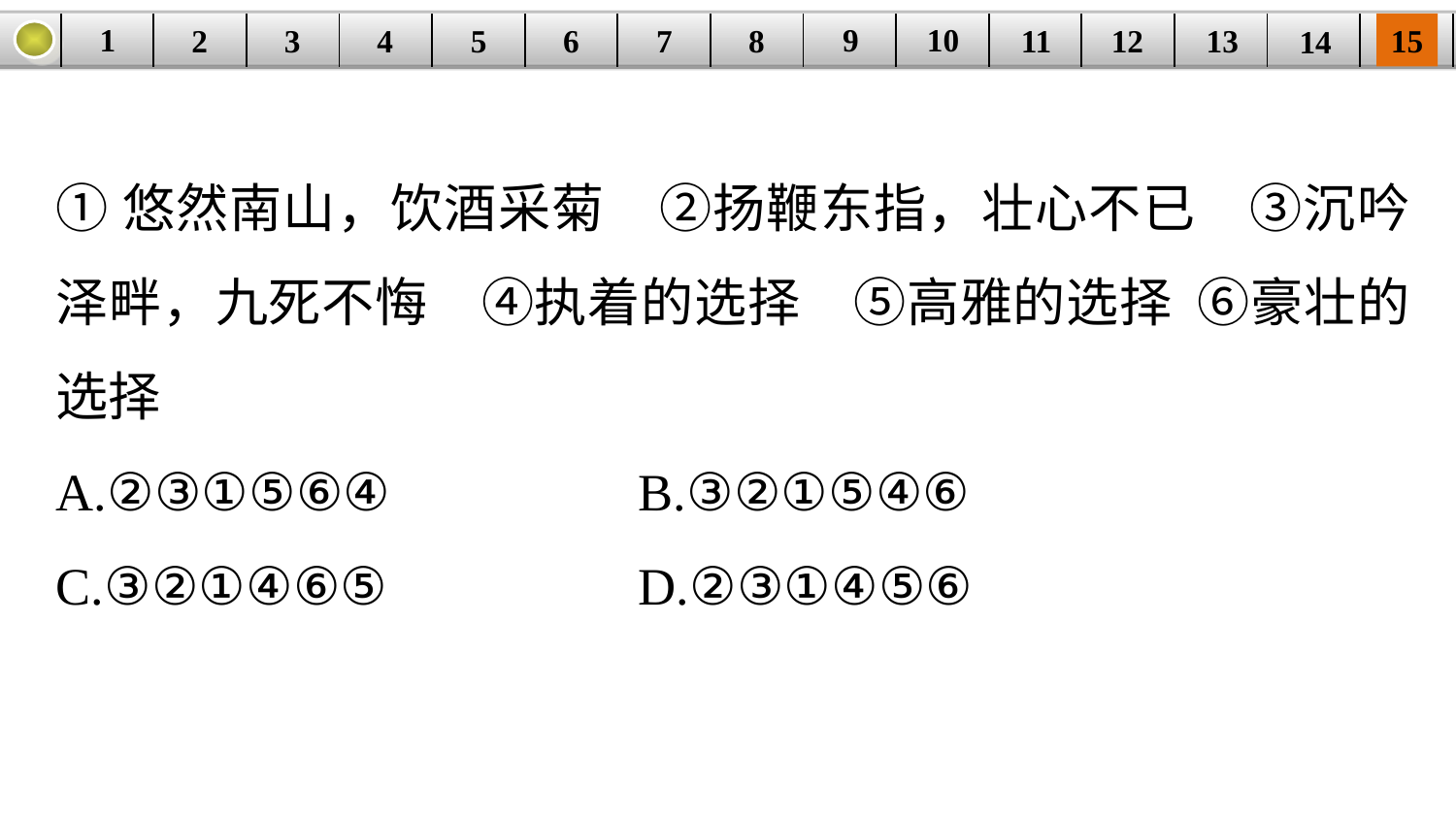

9
10
1
3
4
5
6
8
11
2
12
15
|  |  |  |  |  |  |  |  |  |  |  |  |  |  |  |
| --- | --- | --- | --- | --- | --- | --- | --- | --- | --- | --- | --- | --- | --- | --- |
7
13
14

①悠然南山，饮酒采菊　②扬鞭东指，壮心不已　③沉吟泽畔，九死不悔　④执着的选择　⑤高雅的选择  ⑥豪壮的选择
A.②③①⑤⑥④  		B.③②①⑤④⑥
C.③②①④⑥⑤  		D.②③①④⑤⑥